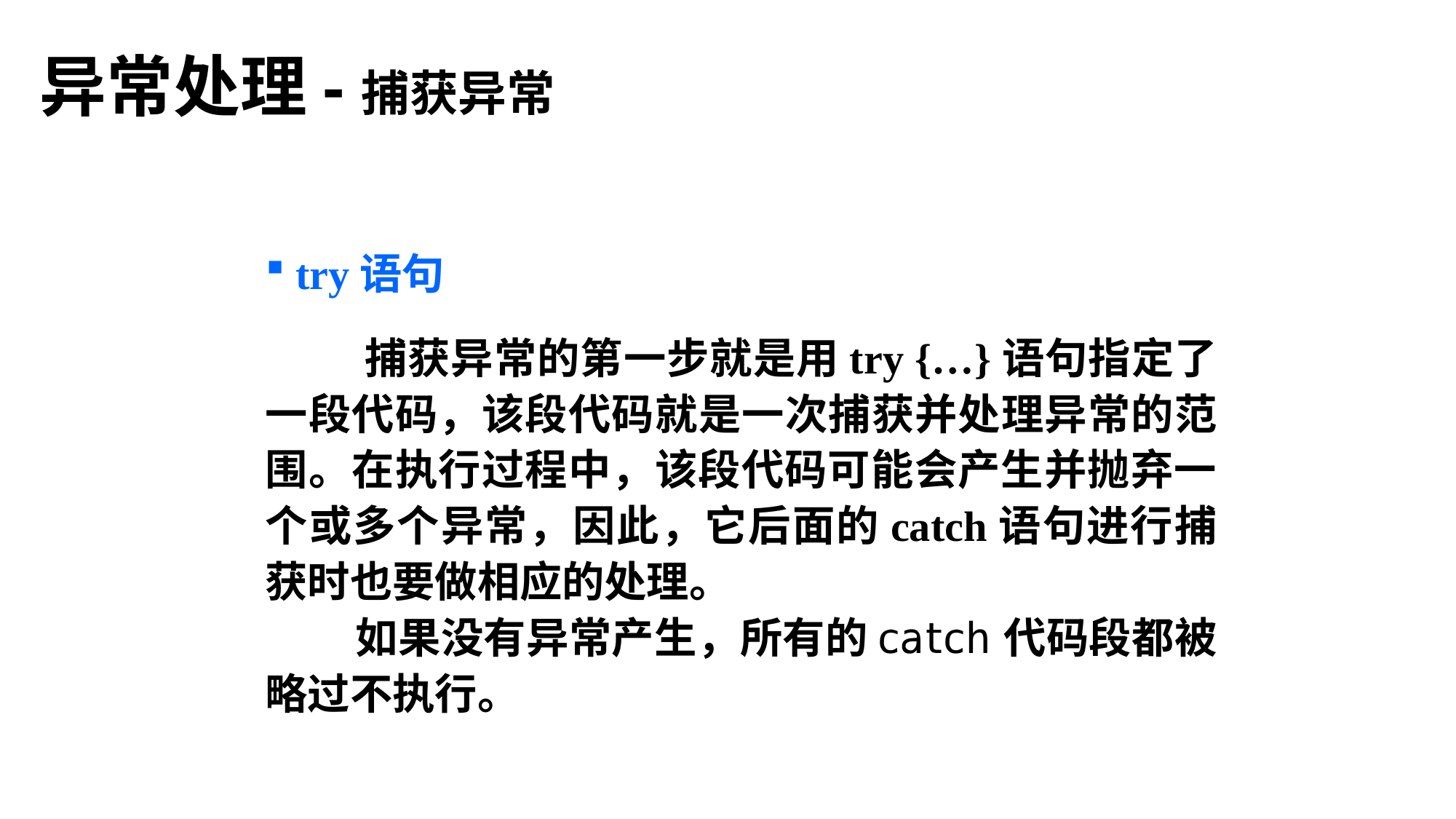

异常处理-捕获异常
 try语句

          捕获异常的第一步就是用try {…}语句指定了一段代码，该段代码就是一次捕获并处理异常的范围。在执行过程中，该段代码可能会产生并抛弃一个或多个异常，因此，它后面的catch语句进行捕获时也要做相应的处理。
        如果没有异常产生，所有的catch代码段都被略过不执行。